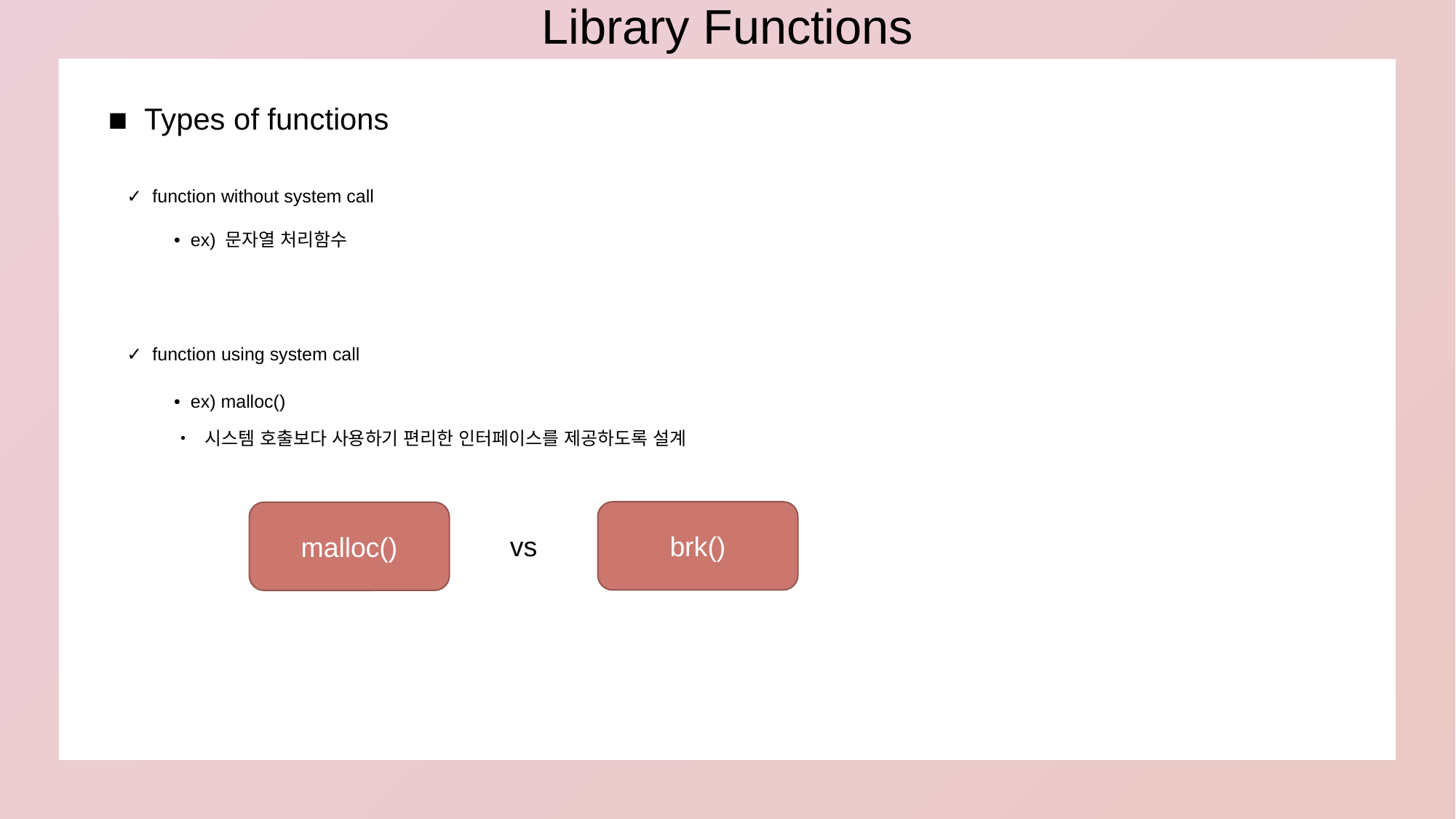

Library Functions
◼︎  Types of functions
✓  function without system call
•  ex) 문자열 처리함수
✓  function using system call
•  ex) malloc()
•  시스템 호출보다 사용하기 편리한 인터페이스를 제공하도록 설계
brk()
malloc()
vs